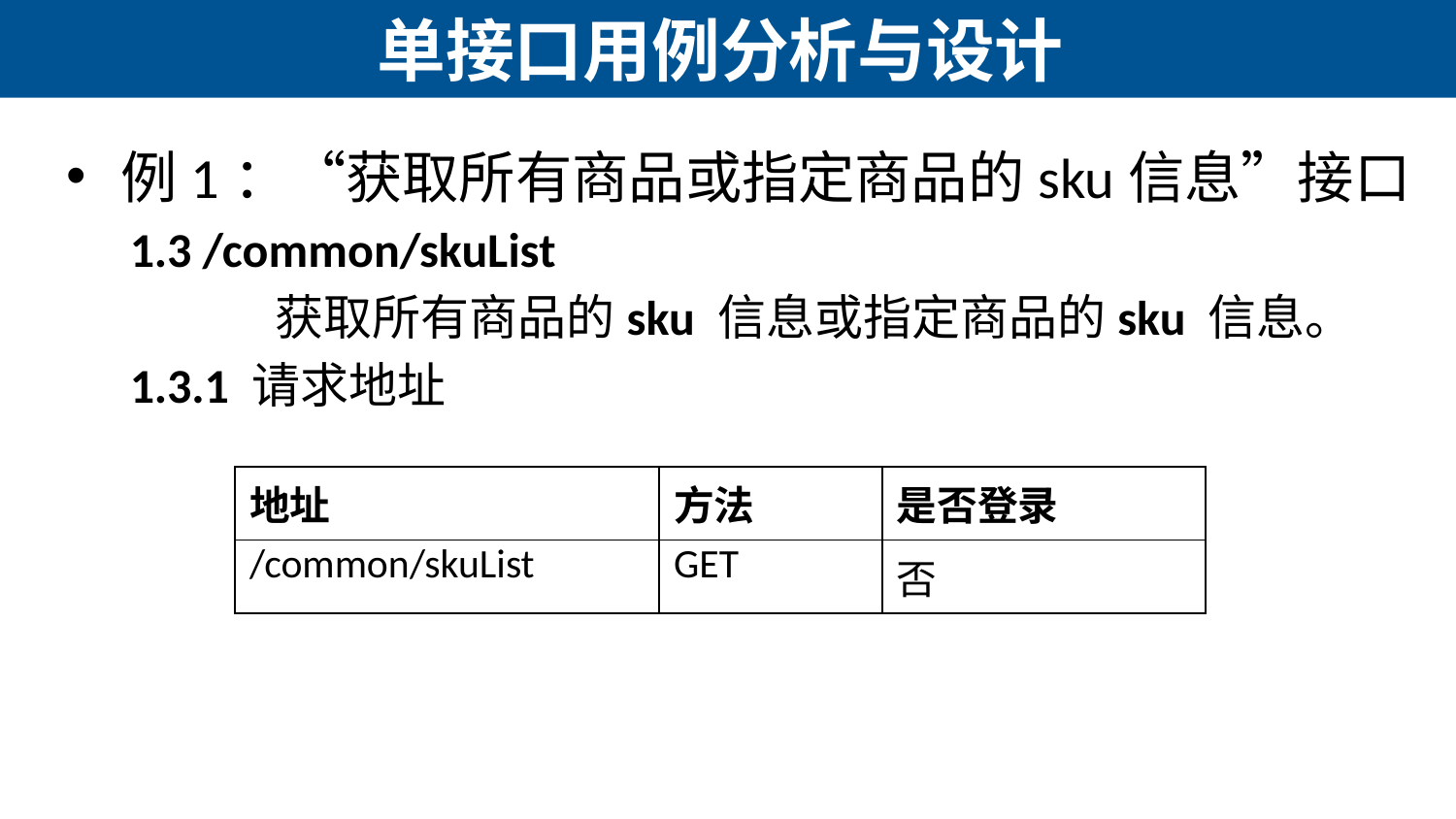

# 单接口用例分析与设计
例1：“获取所有商品或指定商品的sku信息”接口
1.3 /common/skuList
	获取所有商品的sku 信息或指定商品的sku 信息。
1.3.1 请求地址

| 地址 | 方法 | 是否登录 |
| --- | --- | --- |
| /common/skuList | GET | 否 |